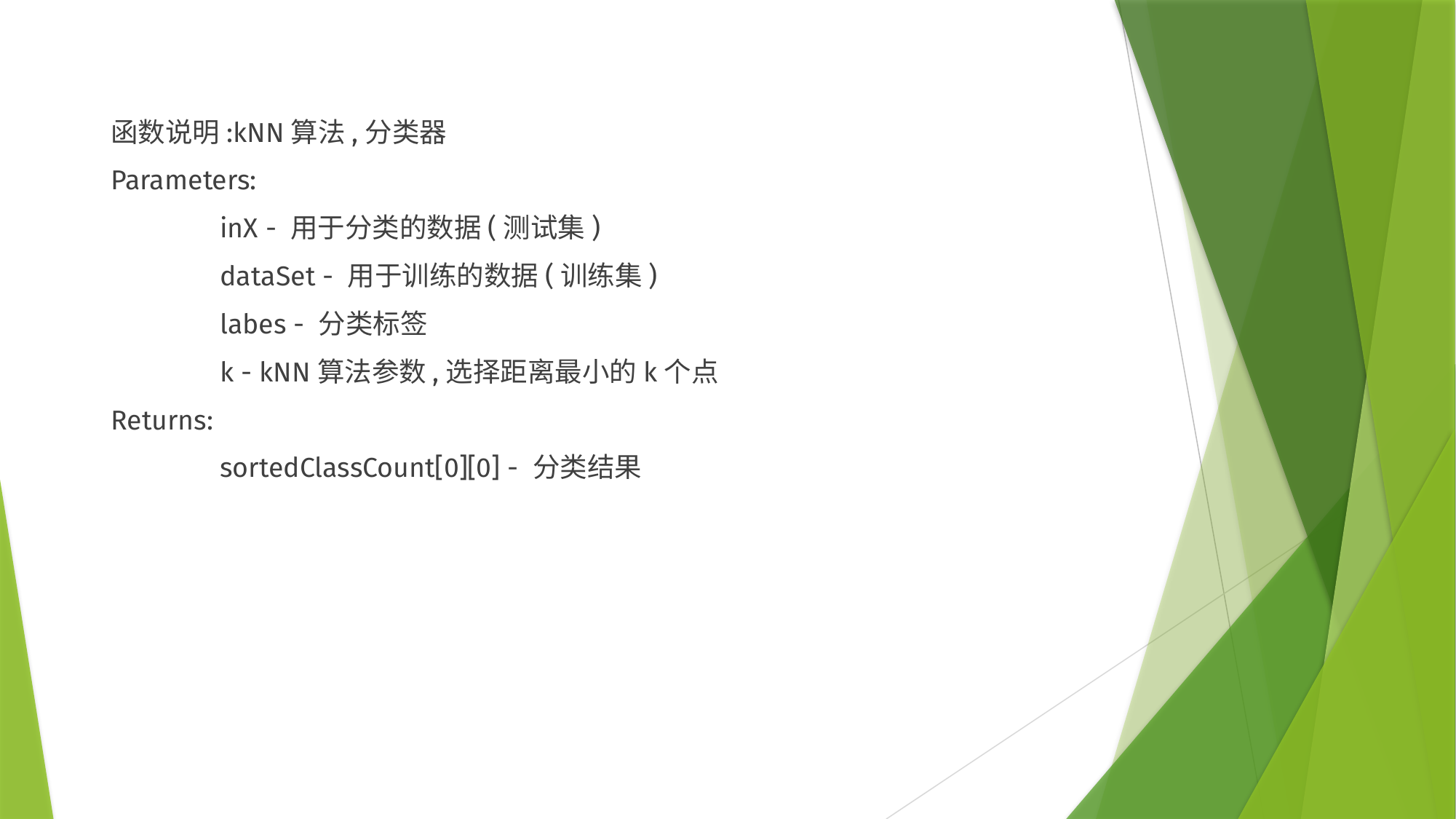

函数说明:kNN算法,分类器
Parameters:
	inX - 用于分类的数据(测试集)
	dataSet - 用于训练的数据(训练集)
	labes - 分类标签
	k - kNN算法参数,选择距离最小的k个点
Returns:
	sortedClassCount[0][0] - 分类结果